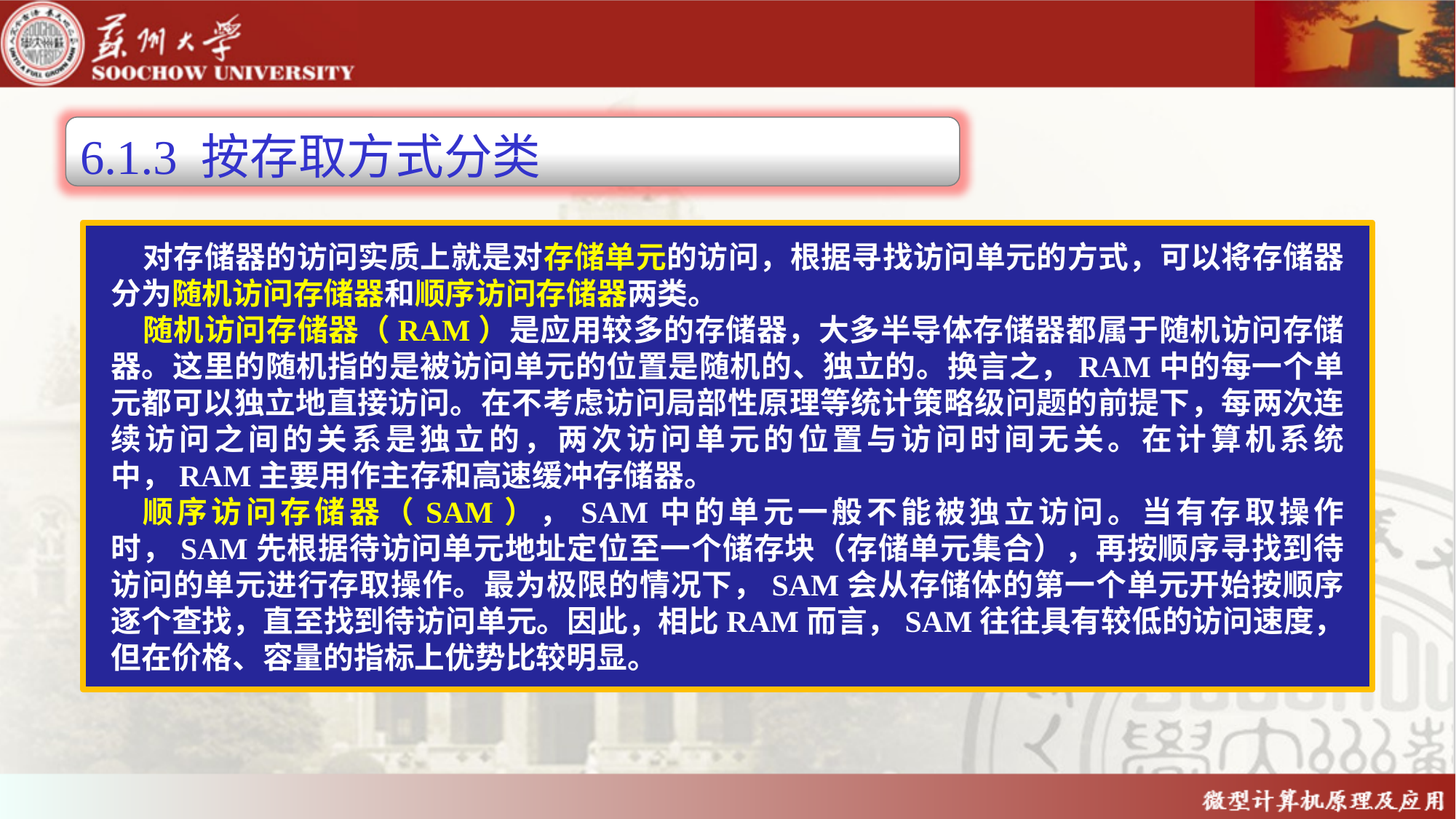

6.1.3 按存取方式分类
对存储器的访问实质上就是对存储单元的访问，根据寻找访问单元的方式，可以将存储器分为随机访问存储器和顺序访问存储器两类。
随机访问存储器（RAM）是应用较多的存储器，大多半导体存储器都属于随机访问存储器。这里的随机指的是被访问单元的位置是随机的、独立的。换言之，RAM中的每一个单元都可以独立地直接访问。在不考虑访问局部性原理等统计策略级问题的前提下，每两次连续访问之间的关系是独立的，两次访问单元的位置与访问时间无关。在计算机系统中，RAM主要用作主存和高速缓冲存储器。
顺序访问存储器（SAM），SAM中的单元一般不能被独立访问。当有存取操作时，SAM先根据待访问单元地址定位至一个储存块（存储单元集合），再按顺序寻找到待访问的单元进行存取操作。最为极限的情况下，SAM会从存储体的第一个单元开始按顺序逐个查找，直至找到待访问单元。因此，相比RAM而言，SAM往往具有较低的访问速度，但在价格、容量的指标上优势比较明显。